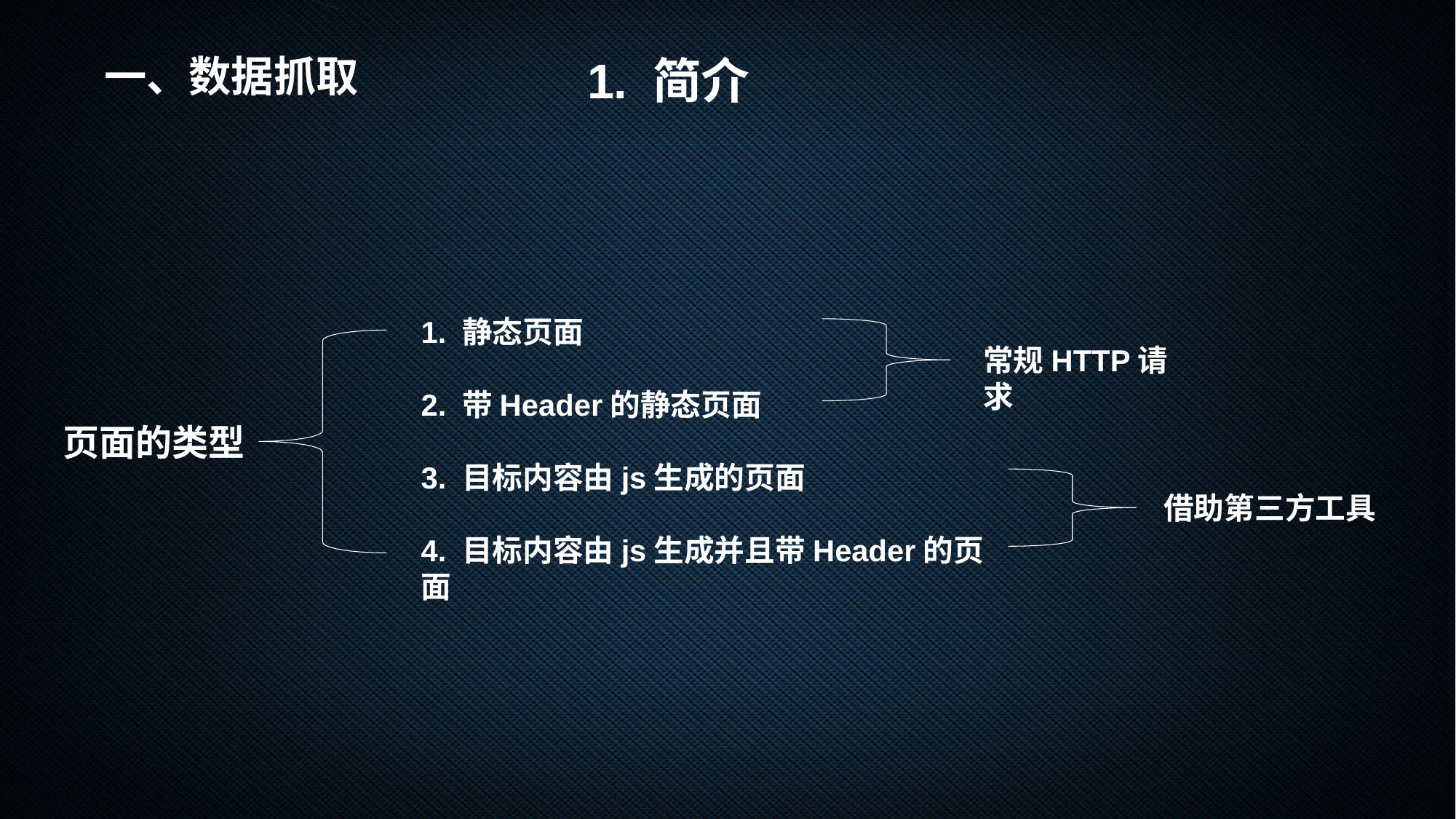

一、数据抓取
1. 简介

1. 静态页面

2. 带Header的静态页面

3. 目标内容由js生成的页面

4. 目标内容由js生成并且带Header的页面

常规HTTP请求
页面的类型

借助第三方工具